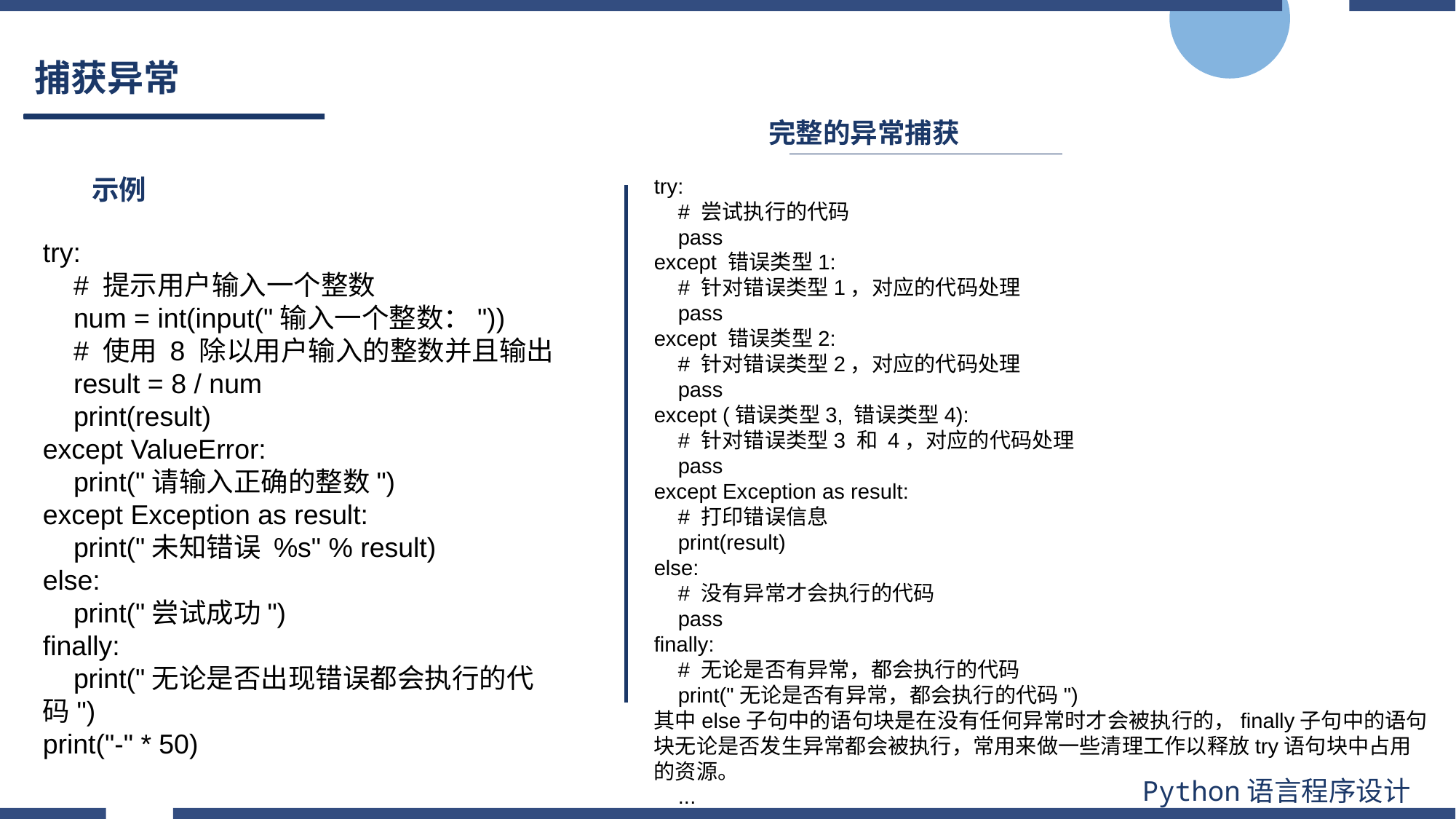

# 捕获异常
完整的异常捕获
示例
try:
    # 尝试执行的代码
    pass
except 错误类型1:
    # 针对错误类型1，对应的代码处理
    pass
except 错误类型2:
    # 针对错误类型2，对应的代码处理
    pass
except (错误类型3, 错误类型4):
    # 针对错误类型3 和 4，对应的代码处理
    pass
except Exception as result:
    # 打印错误信息
    print(result)
else:
    # 没有异常才会执行的代码
    pass
finally:
    # 无论是否有异常，都会执行的代码
    print("无论是否有异常，都会执行的代码")
其中else子句中的语句块是在没有任何异常时才会被执行的，finally子句中的语句块无论是否发生异常都会被执行，常用来做一些清理工作以释放try语句块中占用的资源。
    ...

try:
    # 提示用户输入一个整数
    num = int(input("输入一个整数："))
    # 使用 8 除以用户输入的整数并且输出
    result = 8 / num
    print(result)
except ValueError:
    print("请输入正确的整数")
except Exception as result:
    print("未知错误 %s" % result)
else:
    print("尝试成功")
finally:
    print("无论是否出现错误都会执行的代码")
print("-" * 50)